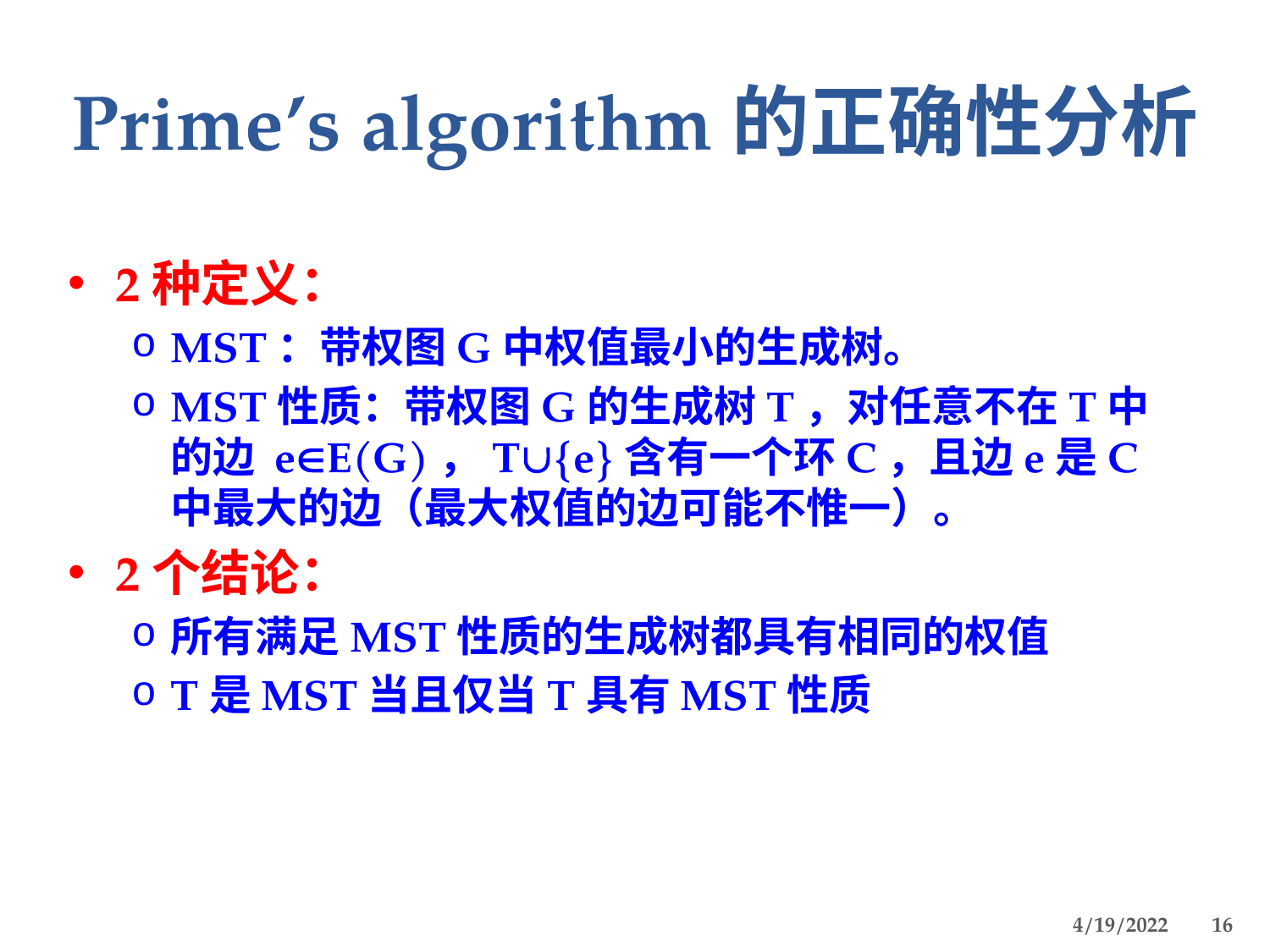

# Prime’s algorithm的正确性分析
2种定义：
MST：带权图G中权值最小的生成树。
MST性质：带权图G的生成树T，对任意不在T中的边 e∈E(G)，T∪{e}含有一个环C，且边e是C中最大的边（最大权值的边可能不惟一）。
2个结论：
所有满足MST性质的生成树都具有相同的权值
T是MST当且仅当T具有MST性质
4/19/2022
16